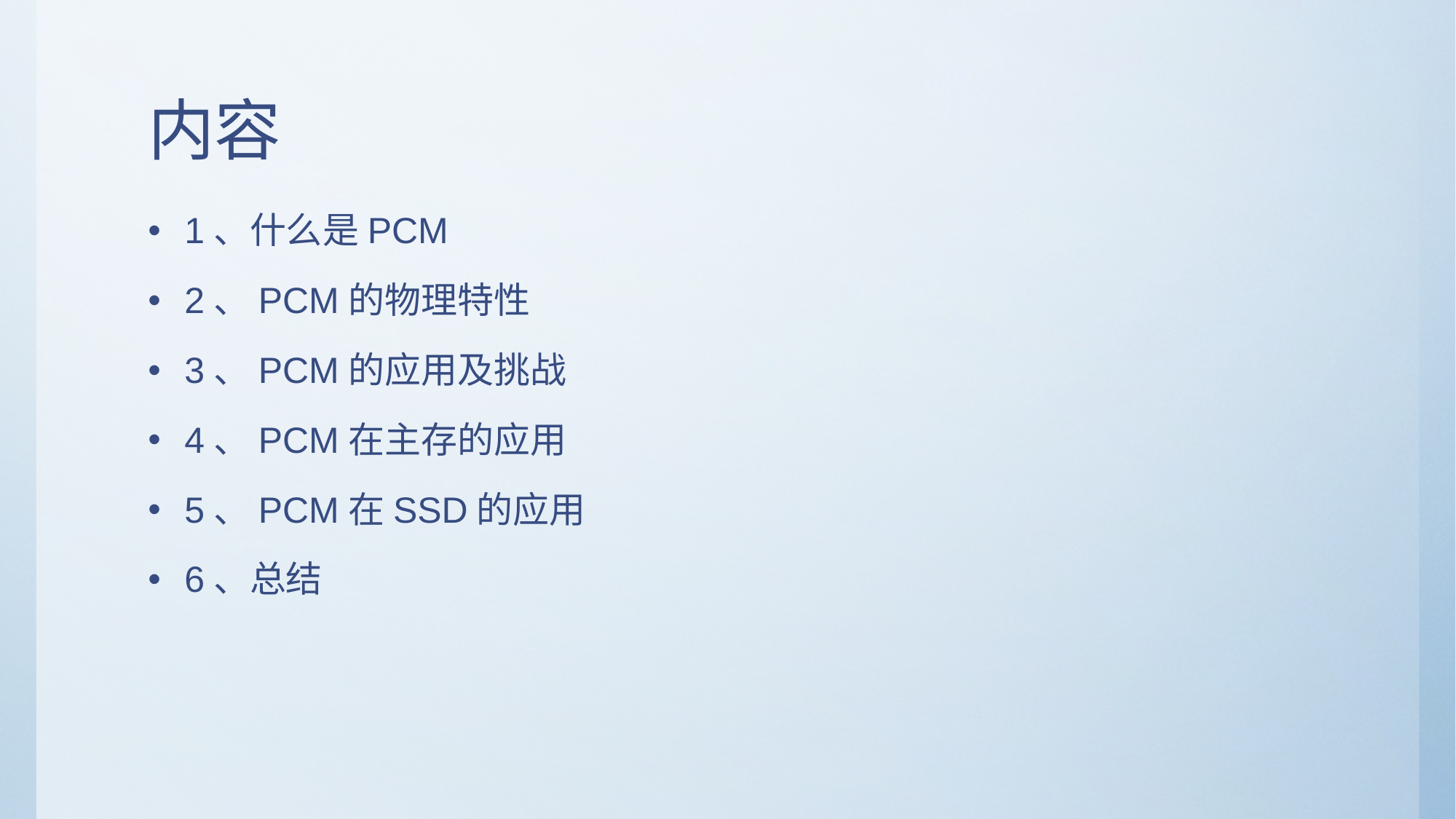

# 内容
1、什么是PCM
2、PCM的物理特性
3、PCM的应用及挑战
4、PCM在主存的应用
5、PCM在SSD的应用
6、总结